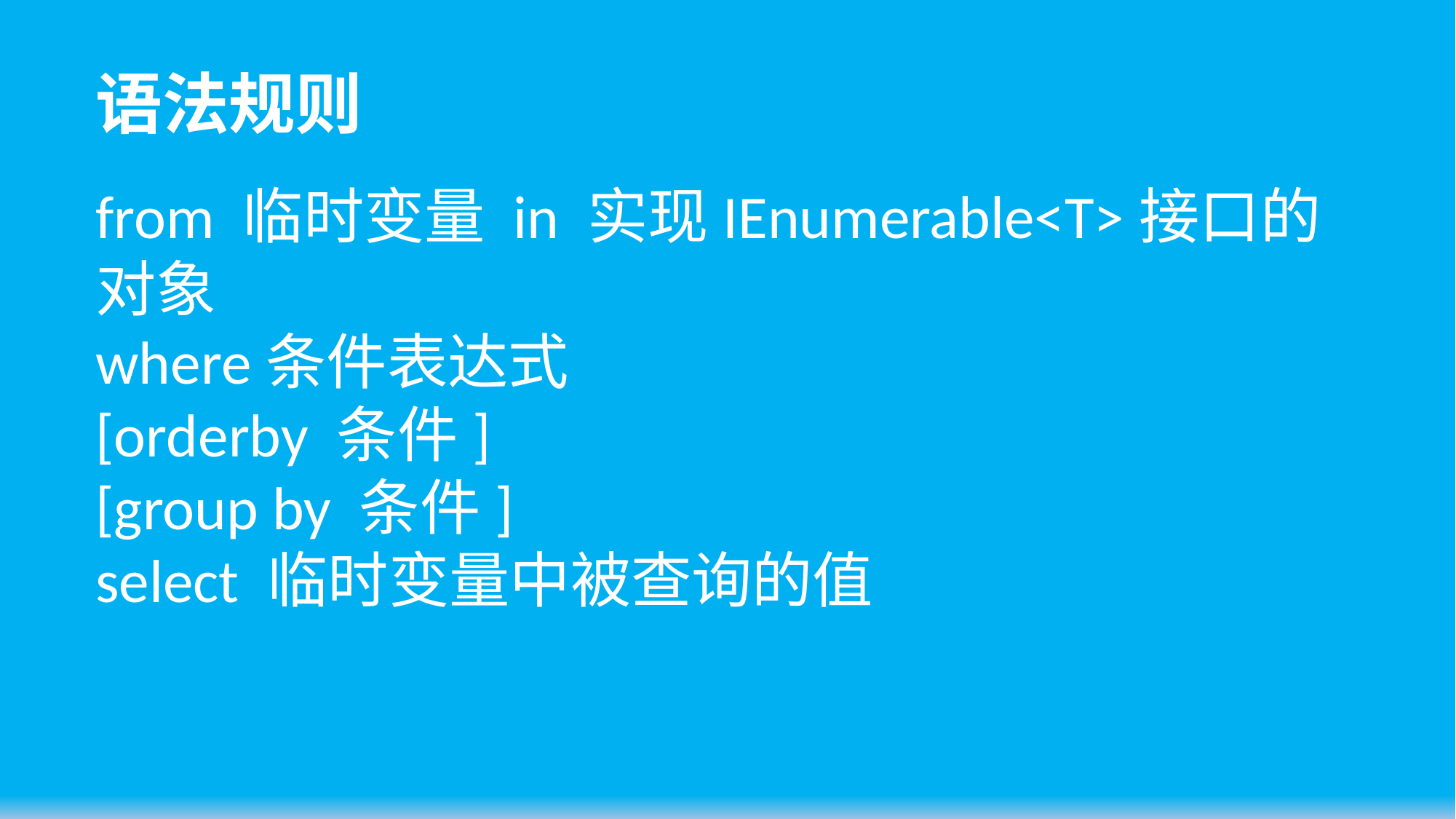

# 语法规则
from 临时变量 in 实现IEnumerable<T>接口的对象
where条件表达式
[orderby 条件]
[group by 条件]
select 临时变量中被查询的值